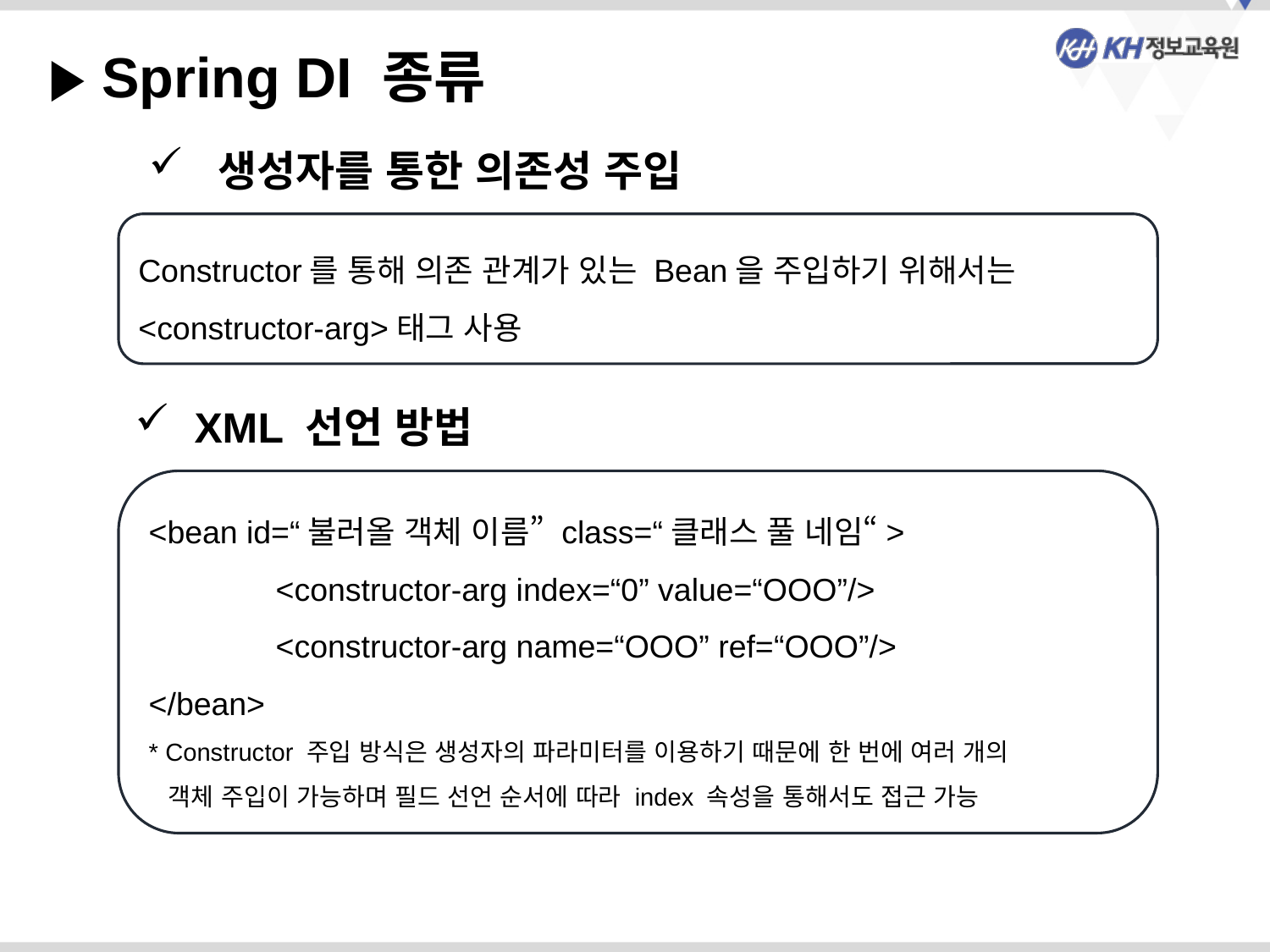

▶ Spring DI 종류
 생성자를 통한 의존성 주입
Constructor를 통해 의존 관계가 있는 Bean을 주입하기 위해서는
<constructor-arg>태그 사용
 XML 선언 방법
<bean id=“불러올 객체 이름” class=“클래스 풀 네임“>
	<constructor-arg index=“0” value=“OOO”/>
	<constructor-arg name=“OOO” ref=“OOO”/>
</bean>
* Constructor 주입 방식은 생성자의 파라미터를 이용하기 때문에 한 번에 여러 개의
  객체 주입이 가능하며 필드 선언 순서에 따라 index 속성을 통해서도 접근 가능